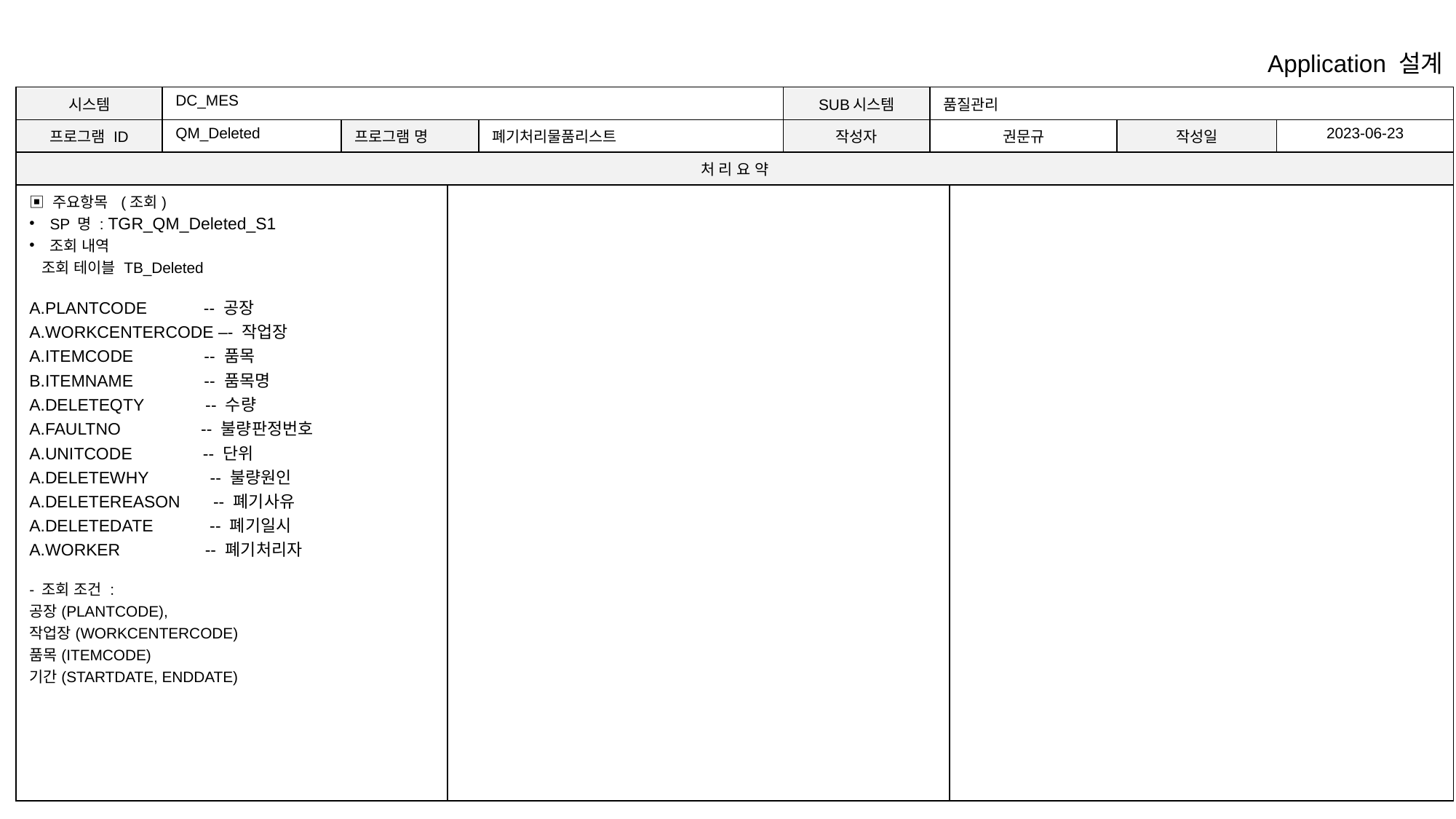

Application 설계
| 시스템 | DC\_MES |  |  |  | SUB시스템 | 품질관리 |  |  |  |
| --- | --- | --- | --- | --- | --- | --- | --- | --- | --- |
| 프로그램 ID | QM\_Deleted | 프로그램 명 |  | 폐기처리물품리스트 | 작성자 | 권문규 |  | 작성일 | 2023-06-23 |
| 처 리 요 약 |  |  |  |  |  |  |  |  |  |
| ▣ 주요항목 (조회) SP 명 : TGR\_QM\_Deleted\_S1 조회 내역 조회 테이블 TB\_Deleted A.PLANTCODE -- 공장 A.WORKCENTERCODE –- 작업장 A.ITEMCODE -- 품목 B.ITEMNAME -- 품목명 A.DELETEQTY -- 수량 A.FAULTNO -- 불량판정번호 A.UNITCODE -- 단위 A.DELETEWHY -- 불량원인 A.DELETEREASON -- 폐기사유 A.DELETEDATE -- 폐기일시 A.WORKER -- 폐기처리자 - 조회 조건 : 공장(PLANTCODE), 작업장(WORKCENTERCODE) 품목(ITEMCODE) 기간(STARTDATE, ENDDATE) |  |  |  |  |  |  |  |  |  |